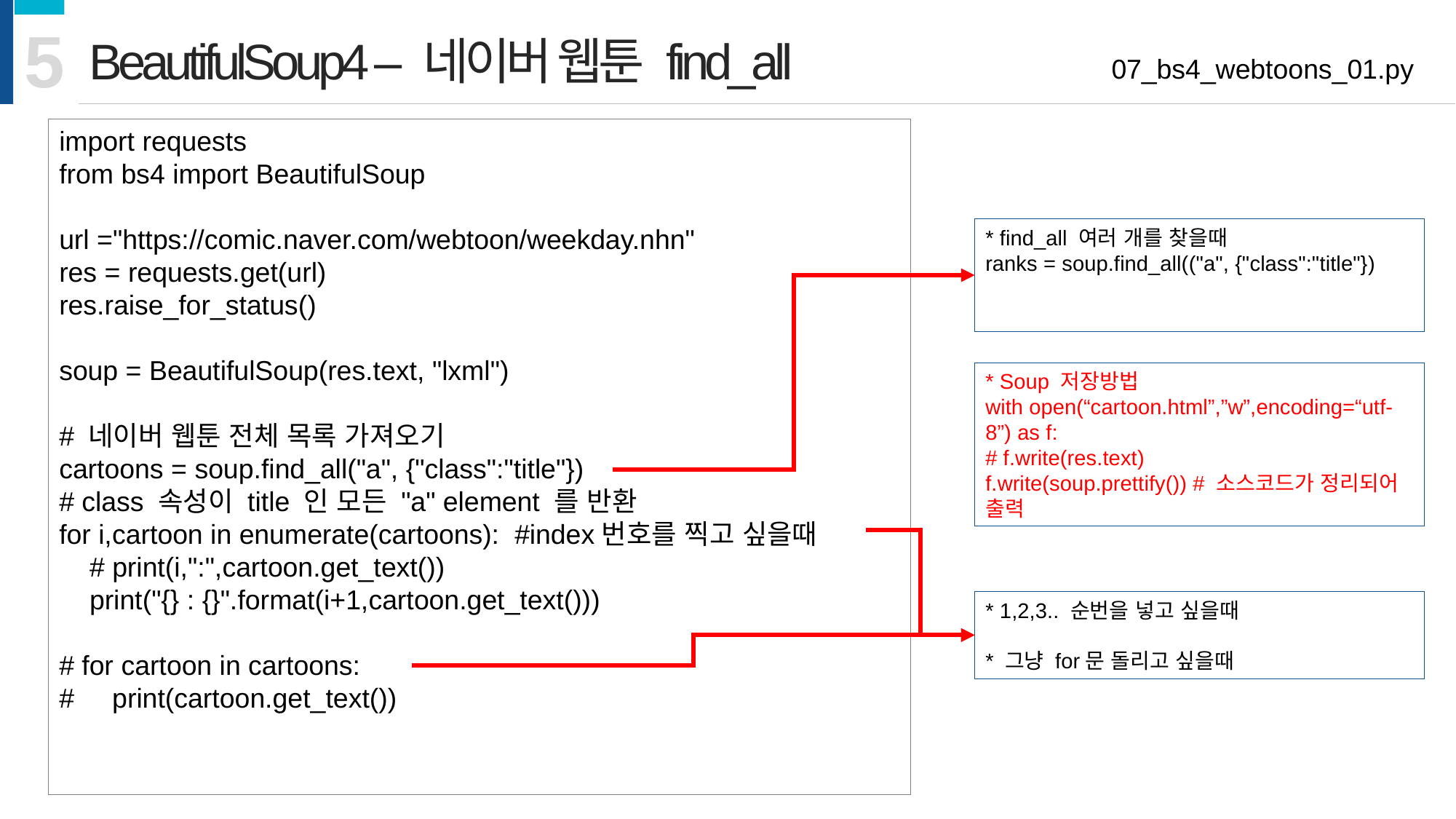

5
BeautifulSoup4 – 네이버 웹툰 find_all
07_bs4_webtoons_01.py
import requests
from bs4 import BeautifulSoup

url ="https://comic.naver.com/webtoon/weekday.nhn"
res = requests.get(url)
res.raise_for_status()

soup = BeautifulSoup(res.text, "lxml")

# 네이버 웹툰 전체 목록 가져오기
cartoons = soup.find_all("a", {"class":"title"})
# class 속성이 title 인 모든 "a" element 를 반환
for i,cartoon in enumerate(cartoons):  #index번호를 찍고 싶을때
    # print(i,":",cartoon.get_text())
    print("{} : {}".format(i+1,cartoon.get_text()))

# for cartoon in cartoons:
#     print(cartoon.get_text())
* find_all 여러 개를 찾을때
ranks = soup.find_all(("a", {"class":"title"})
* Soup 저장방법
with open(“cartoon.html”,”w”,encoding=“utf-8”) as f:
# f.write(res.text) f.write(soup.prettify()) # 소스코드가 정리되어 출력
* 1,2,3.. 순번을 넣고 싶을때
* 그냥 for문 돌리고 싶을때